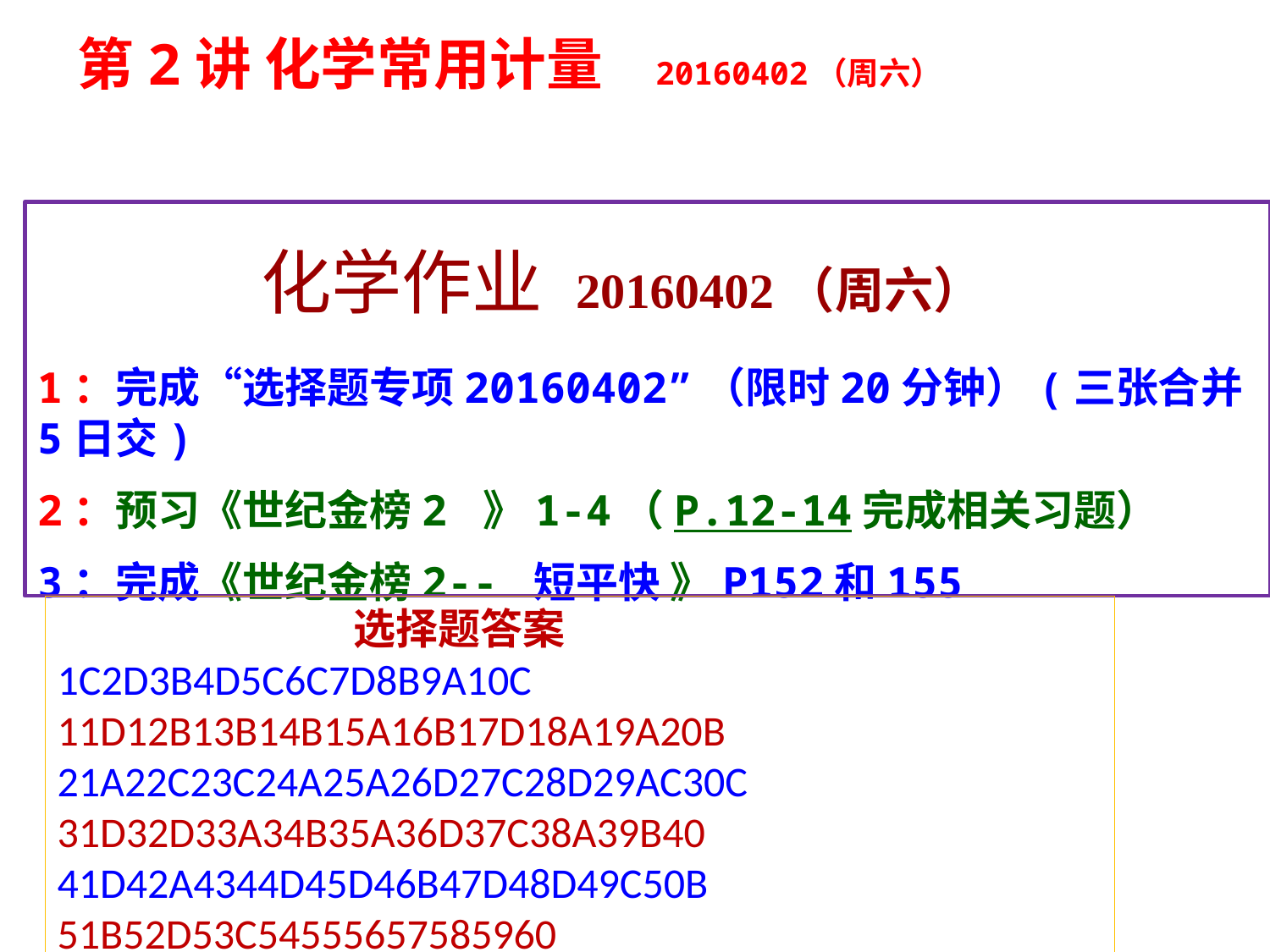

第2讲 化学常用计量   20160402（周六）
        化学作业 20160402（周六）
1：完成“选择题专项20160402”（限时20分钟）(三张合并5日交)
2：预习《世纪金榜2 》1-4（P.12-14完成相关习题）
3：完成《世纪金榜2-- 短平快 》P152和155

                              选择题答案
1C2D3B4D5C6C7D8B9A10C
11D12B13B14B15A16B17D18A19A20B
21A22C23C24A25A26D27C28D29AC30C
31D32D33A34B35A36D37C38A39B40
41D42A4344D45D46B47D48D49C50B
51B52D53C54555657585960